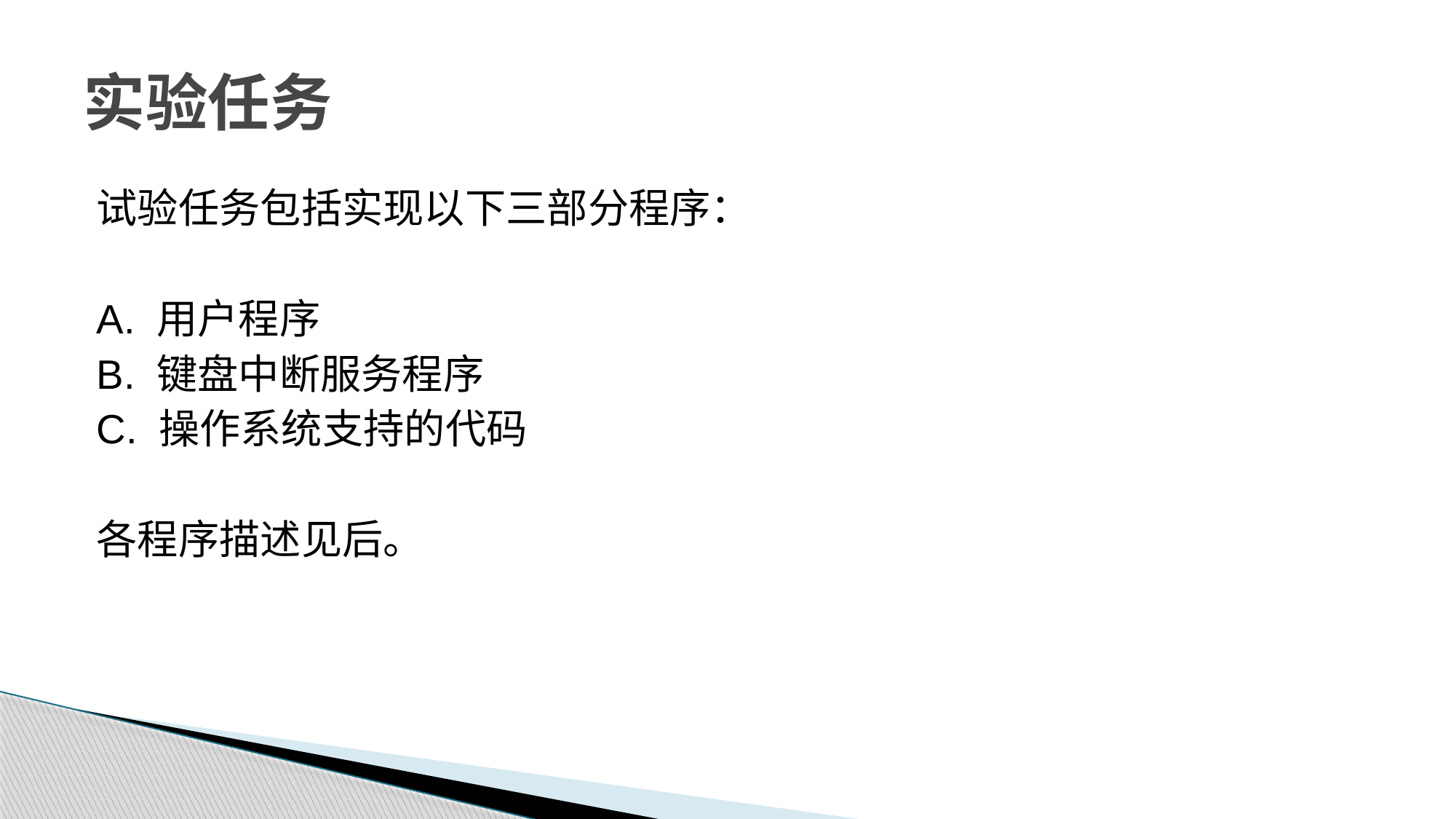

# 实验任务
试验任务包括实现以下三部分程序：

A. 用户程序
B. 键盘中断服务程序
C. 操作系统支持的代码

各程序描述见后。